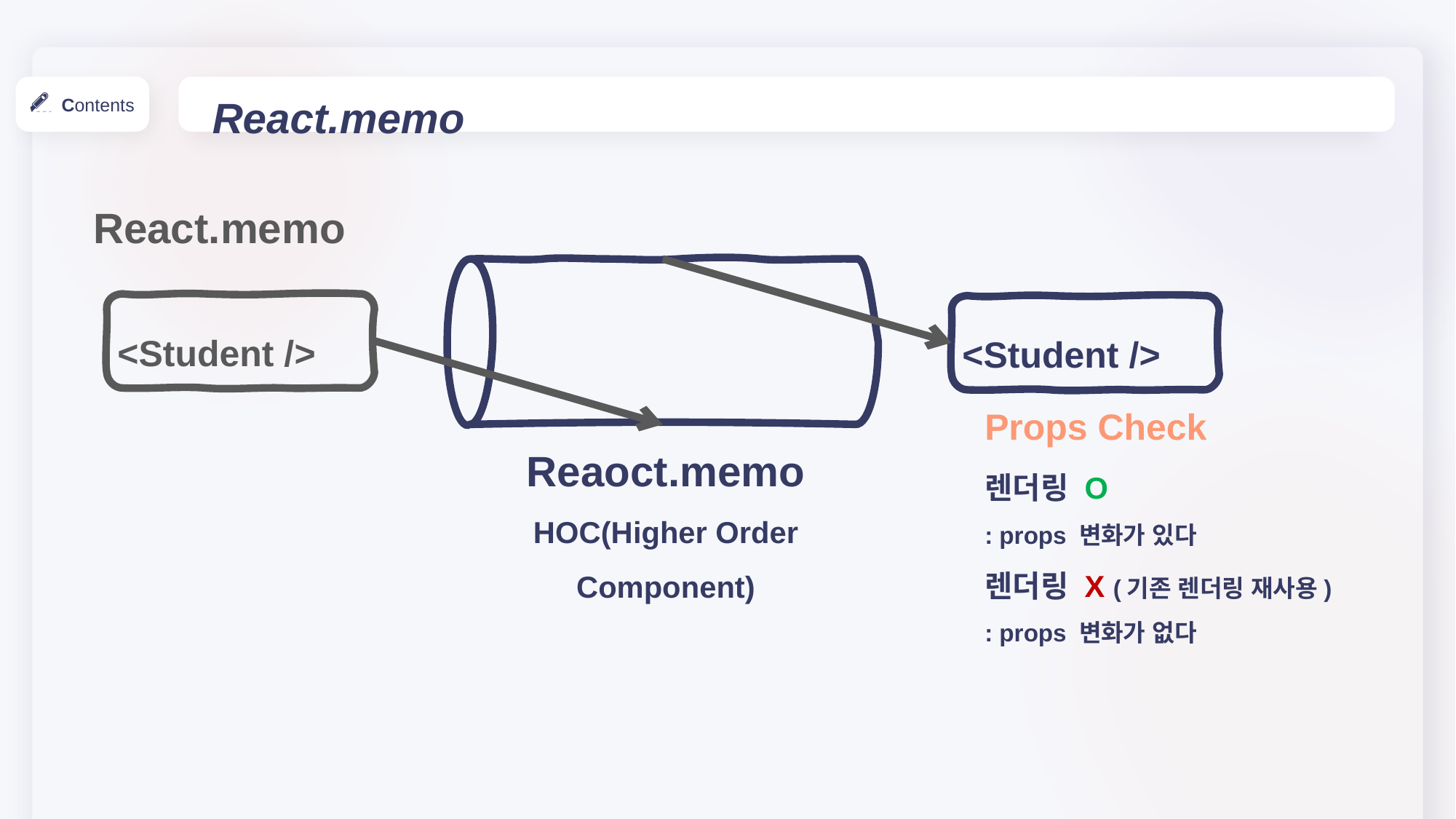

React.memo
Contents

React.memo
<Student />
<Student />
Props Check
Reaoct.memo
HOC(Higher Order Component)
렌더링 O
: props 변화가 있다
렌더링 X (기존 렌더링 재사용)
: props 변화가 없다